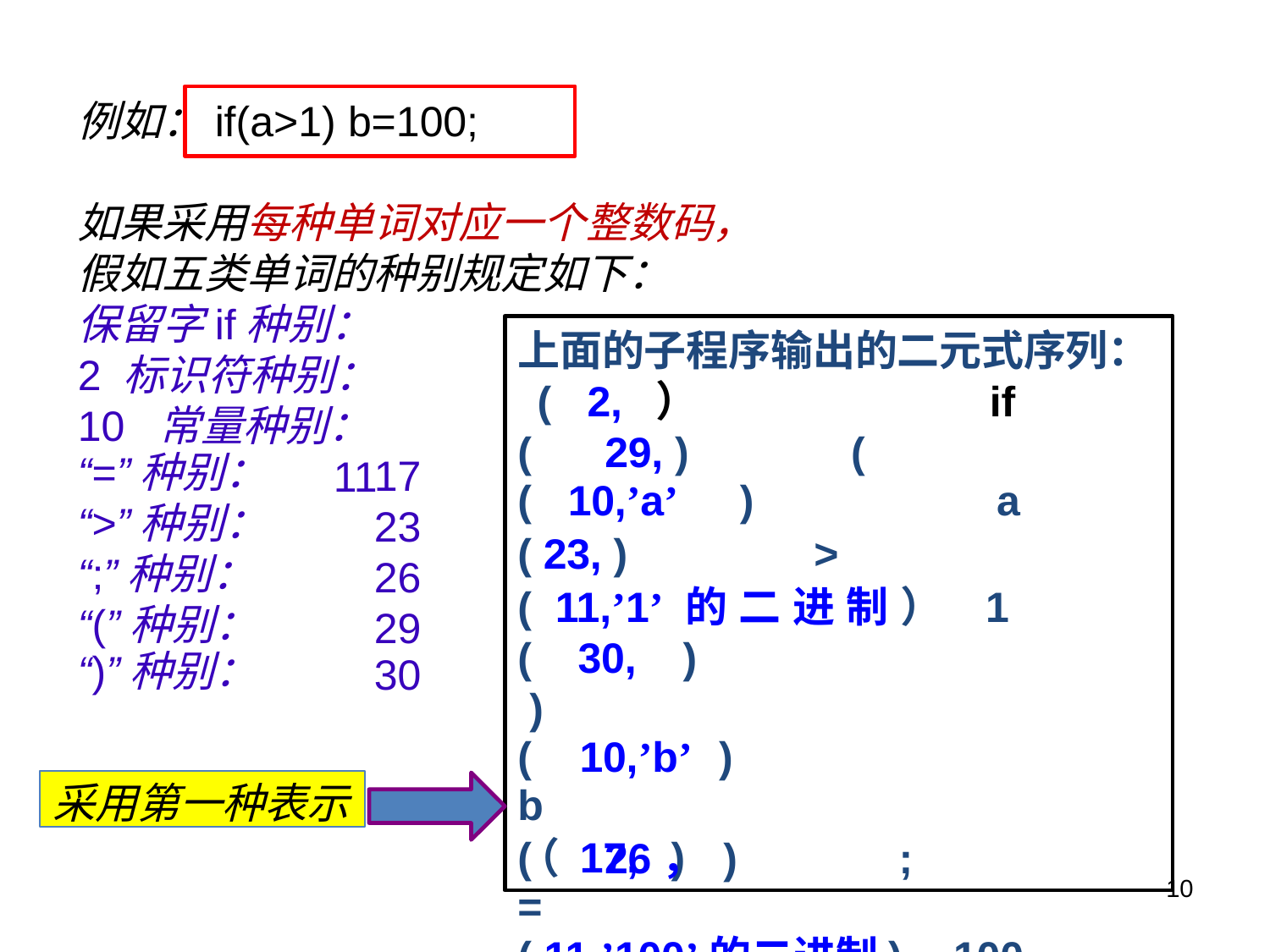

# 例如：if(a>1) b=100;
如果采用每种单词对应一个整数码， 假如五类单词的种别规定如下：
保留字if种别：2 标识符种别：10  常量种别：	11

上面的子程序输出的二元式序列：  (   2,  ）	if
(	29, )             (
| “=”种别： | 17 |
| --- | --- |
| “>”种别： | 23 |
| “;”种别： | 26 |
| “(”种别： | 29 |
| “)”种别： | 30 |
(   10,’a’	)	a
( 23, )                >
( 11,’1’的二进制） 1  (   30,   )	 )
(   10,’b’  )	  b
(   17,  )	 =
( 11,’100’的二进制)    100
采用第一种表示

（	26， )             ;
10